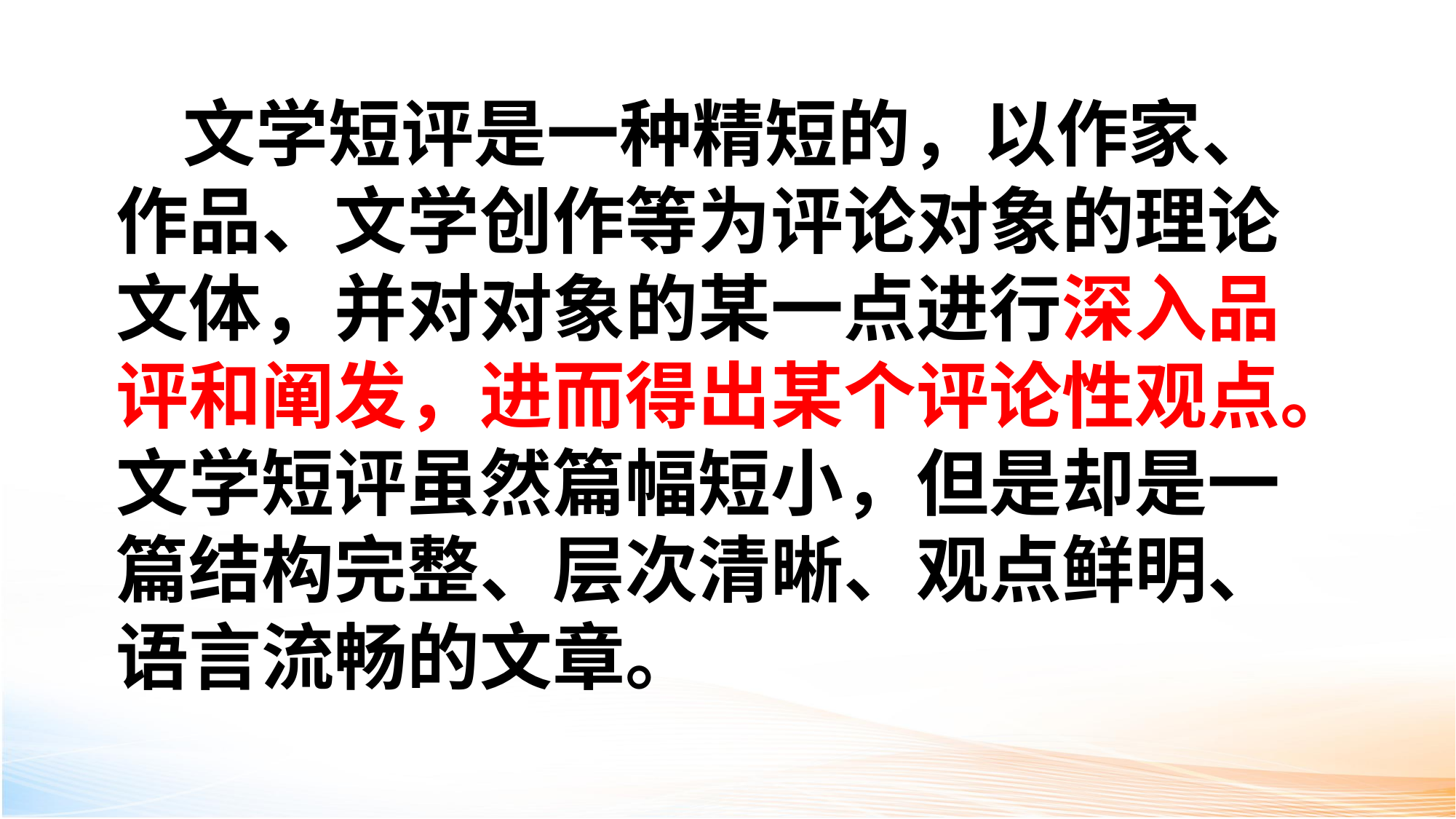

文学短评是一种精短的，以作家、作品、文学创作等为评论对象的理论文体，并对对象的某一点进行深入品评和阐发，进而得出某个评论性观点。文学短评虽然篇幅短小，但是却是一篇结构完整、层次清晰、观点鲜明、语言流畅的文章。